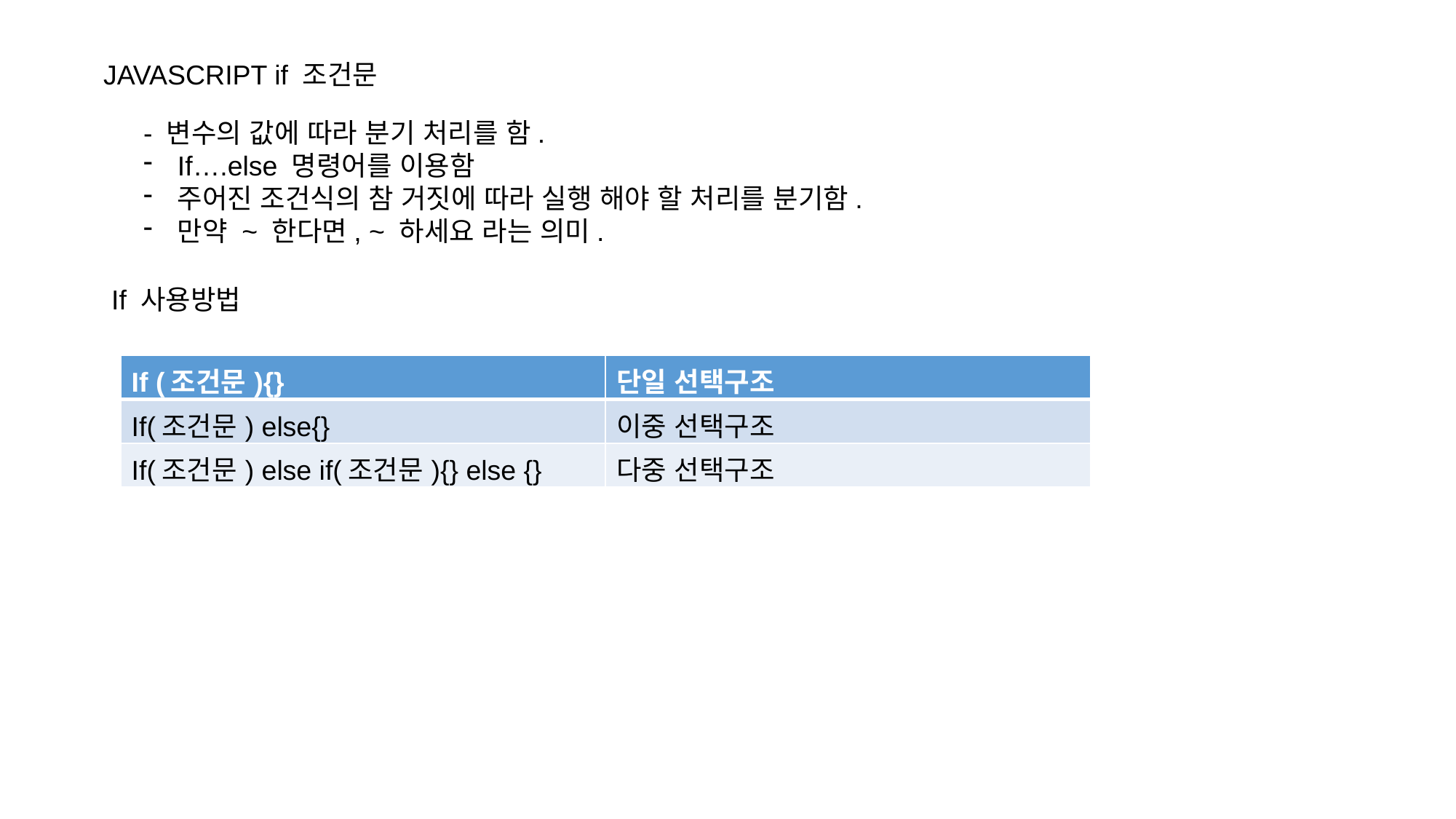

JAVASCRIPT if 조건문
- 변수의 값에 따라 분기 처리를 함.
If….else 명령어를 이용함
주어진 조건식의 참 거짓에 따라 실행 해야 할 처리를 분기함.
만약 ~ 한다면, ~ 하세요 라는 의미.

If 사용방법
| If (조건문){} | 단일 선택구조 |
| --- | --- |
| If(조건문) else{} | 이중 선택구조 |
| If(조건문) else if(조건문){} else {} | 다중 선택구조 |